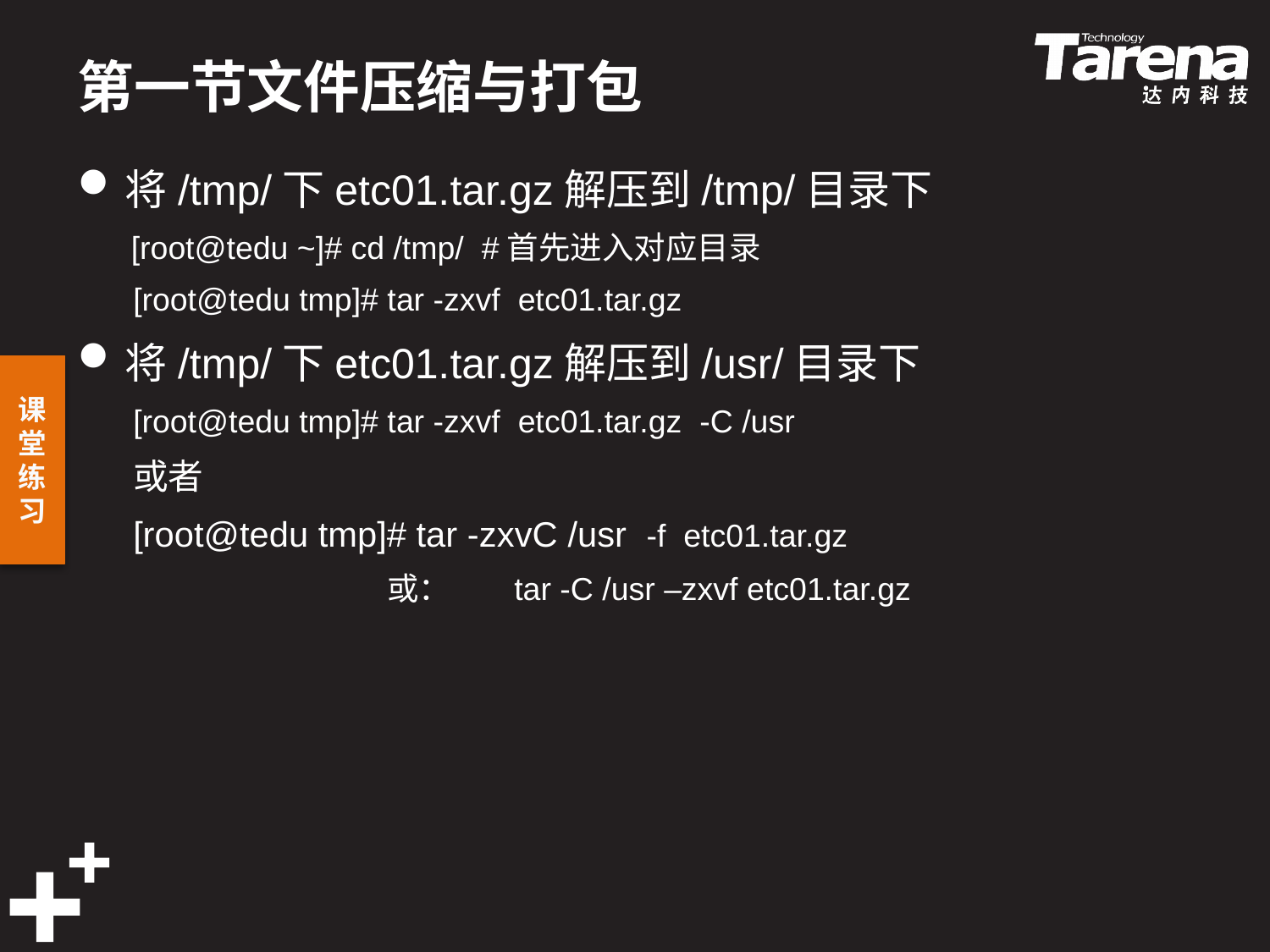

# 第一节文件压缩与打包
将/tmp/下etc01.tar.gz解压到/tmp/目录下
      [root@tedu ~]# cd /tmp/  #首先进入对应目录
[root@tedu tmp]# tar -zxvf  etc01.tar.gz
将/tmp/下etc01.tar.gz解压到/usr/目录下
[root@tedu tmp]# tar -zxvf  etc01.tar.gz  -C /usr
或者
[root@tedu tmp]# tar -zxvC /usr  -f  etc01.tar.gz
		或：	tar -C /usr –zxvf etc01.tar.gz